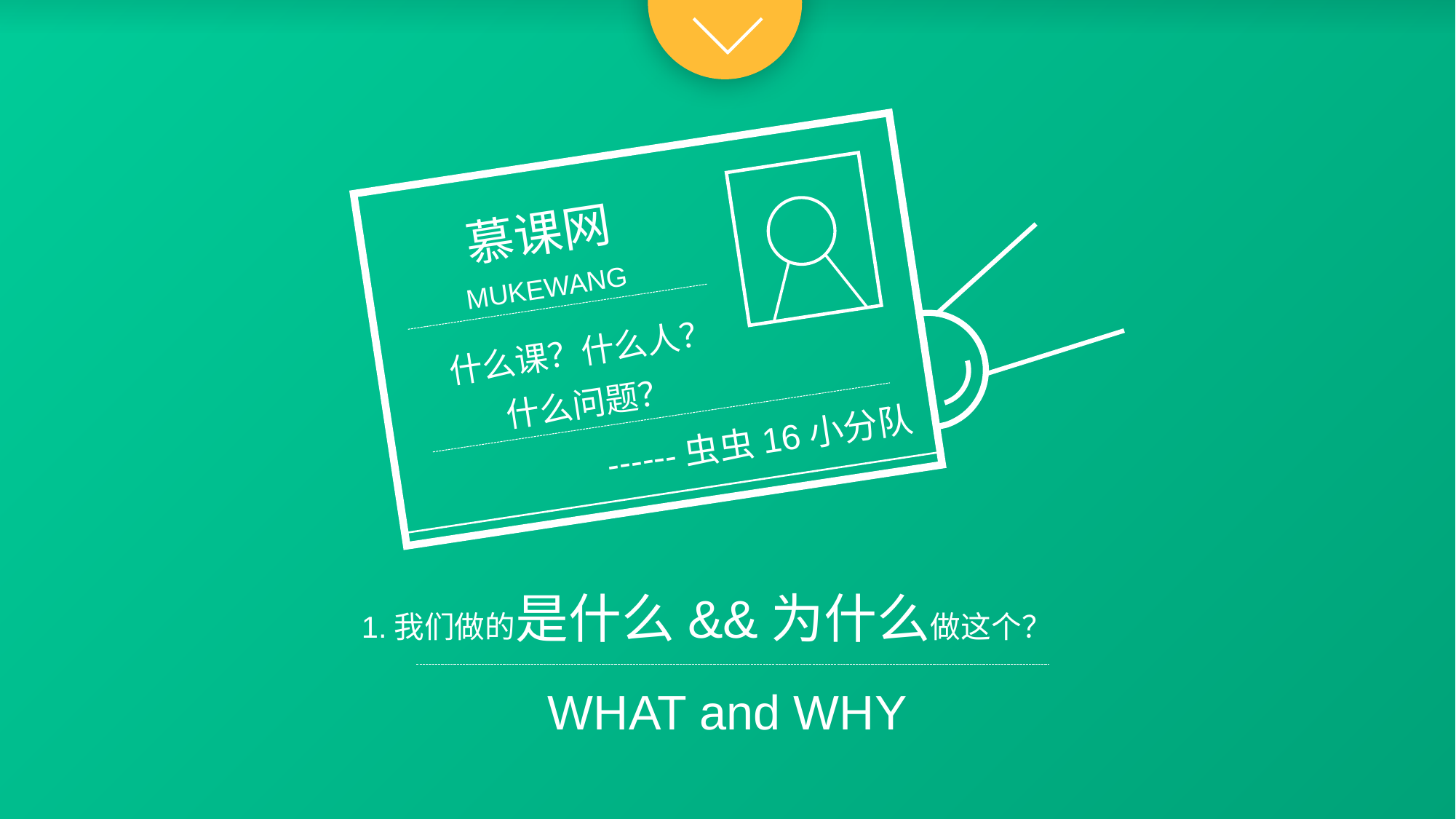

慕课网
MUKEWANG

什么课？什么人？
什么问题？

------虫虫16小分队
1.我们做的是什么&&为什么做这个？
WHAT and WHY